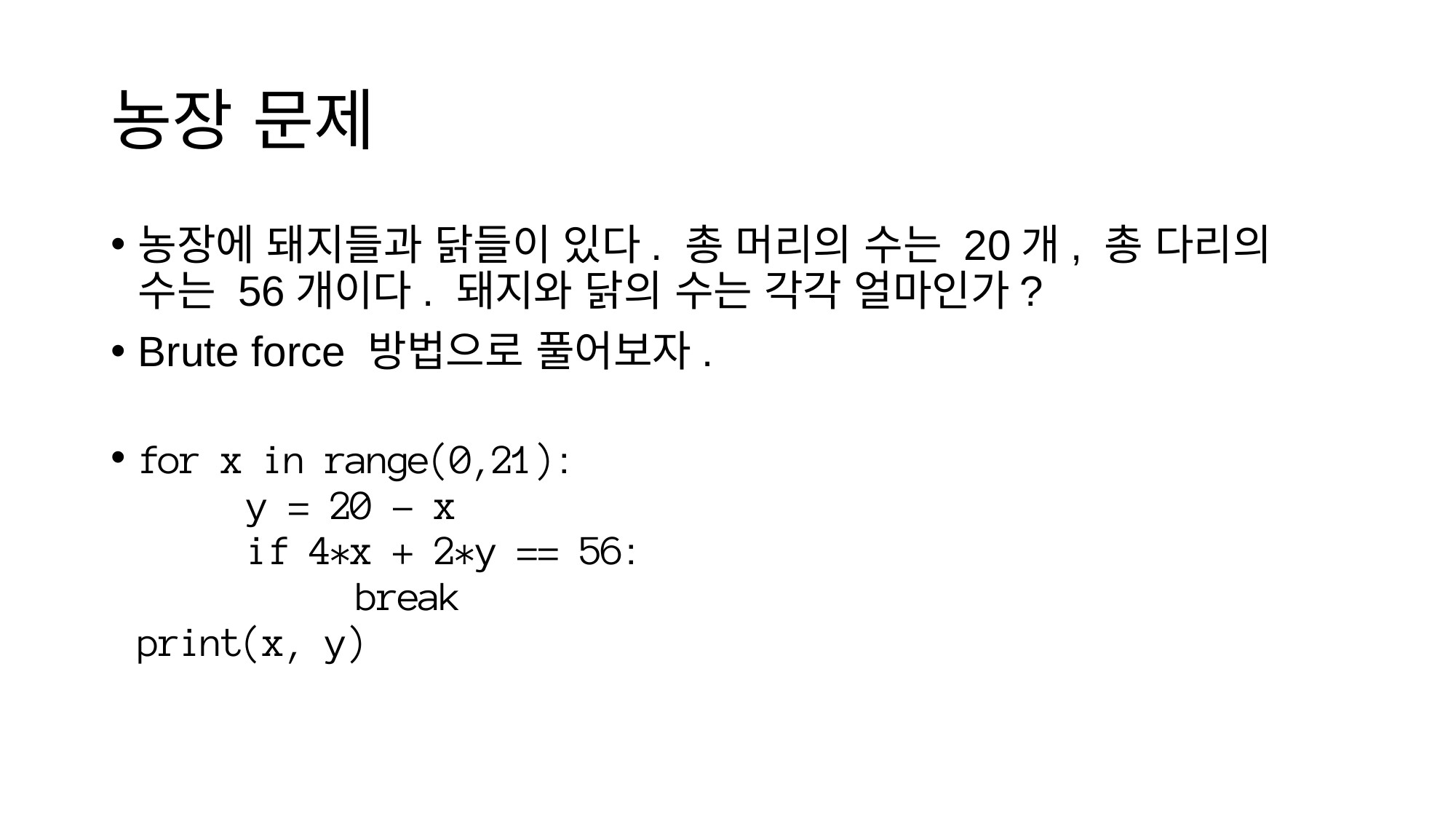

# 농장 문제
농장에 돼지들과 닭들이 있다. 총 머리의 수는 20개, 총 다리의 수는 56개이다. 돼지와 닭의 수는 각각 얼마인가?
Brute force 방법으로 풀어보자.
for x in range(0,21):
	y = 20 - x
	if 4*x + 2*y == 56:
		break
print(x, y)